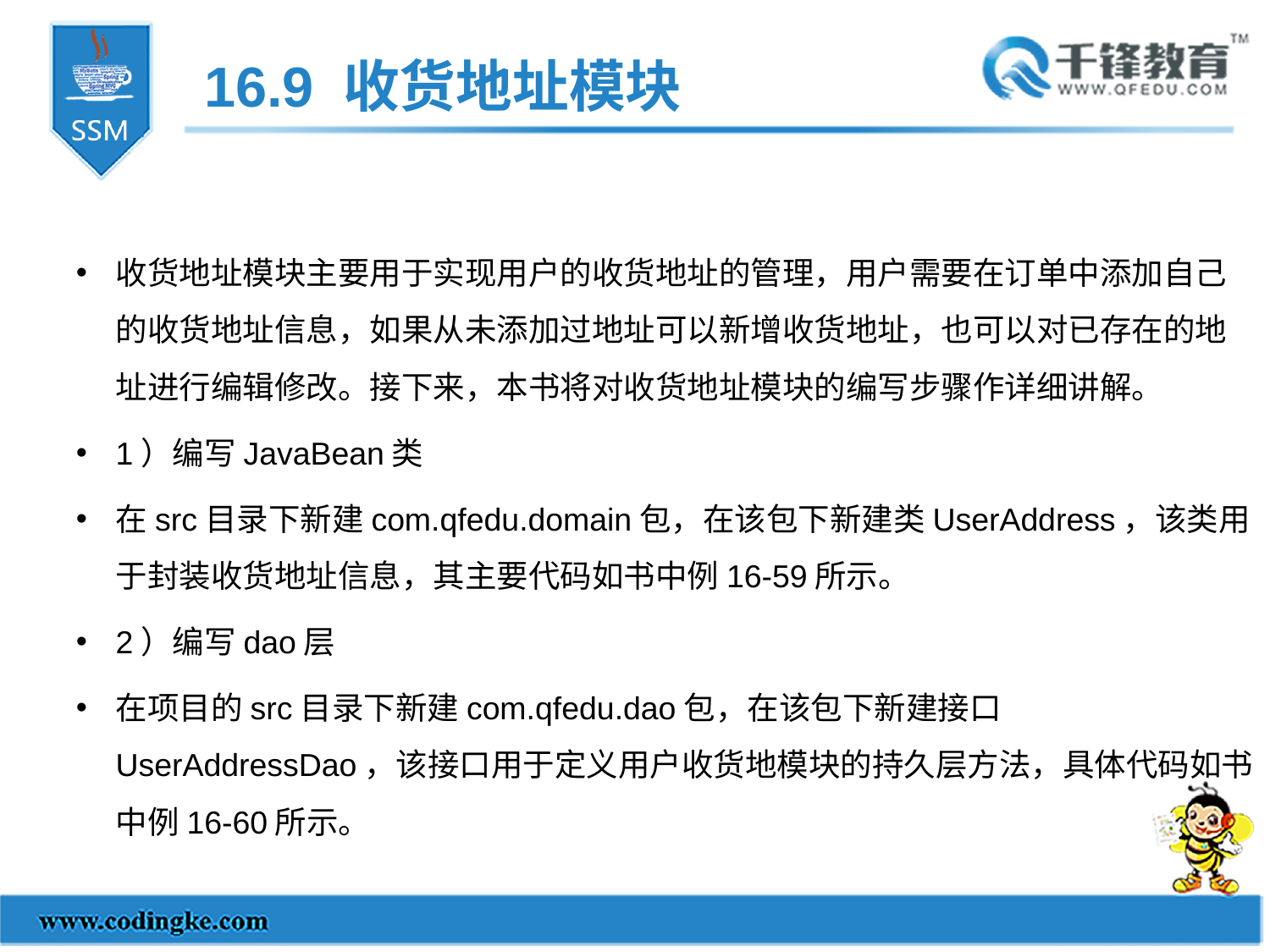

16.9 收货地址模块
收货地址模块主要用于实现用户的收货地址的管理，用户需要在订单中添加自己的收货地址信息，如果从未添加过地址可以新增收货地址，也可以对已存在的地址进行编辑修改。接下来，本书将对收货地址模块的编写步骤作详细讲解。
1）编写JavaBean类
在src目录下新建com.qfedu.domain包，在该包下新建类UserAddress，该类用于封装收货地址信息，其主要代码如书中例16-59所示。
2）编写dao层
在项目的src目录下新建com.qfedu.dao包，在该包下新建接口UserAddressDao，该接口用于定义用户收货地模块的持久层方法，具体代码如书中例16-60所示。